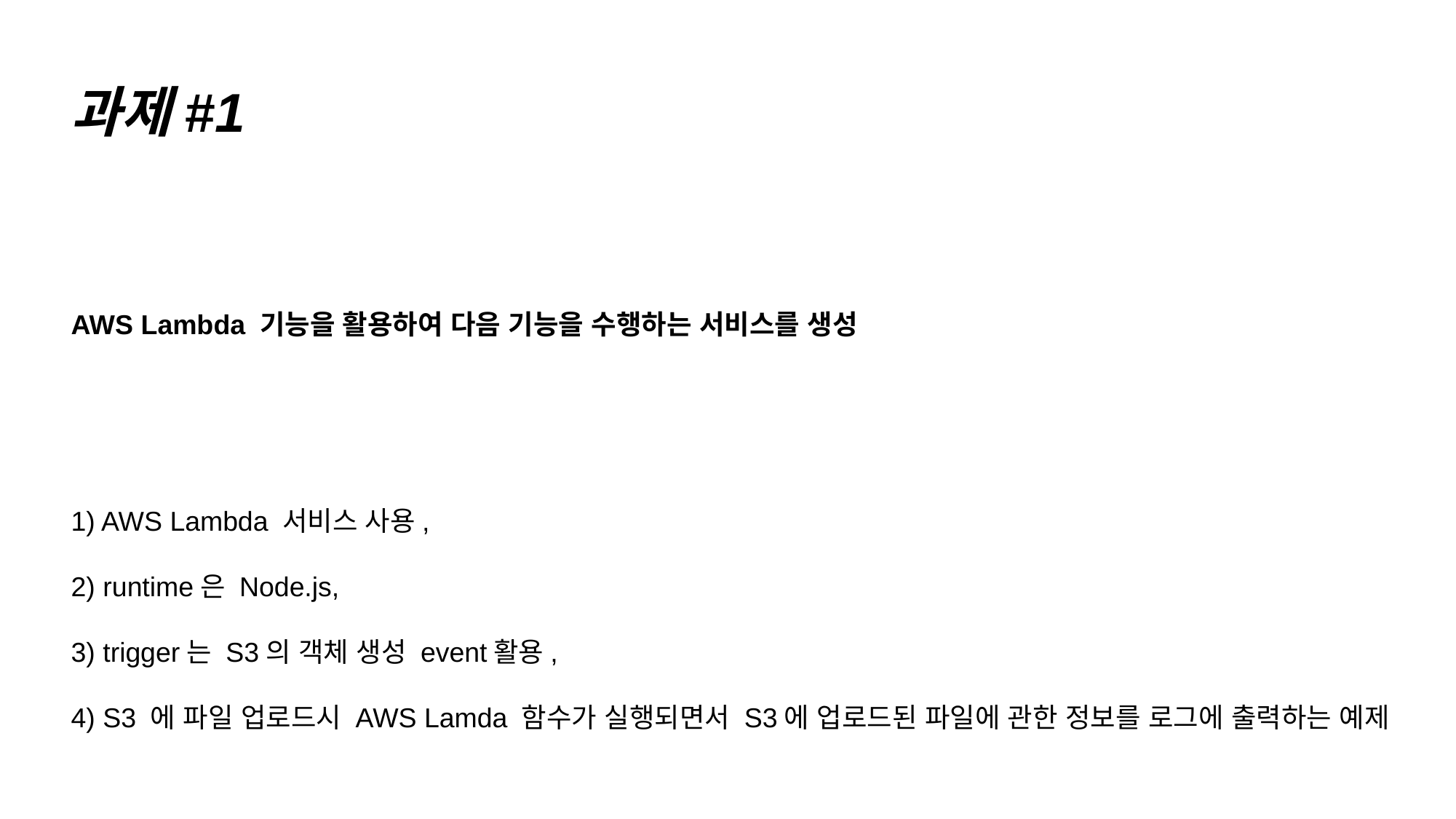

과제#1

AWS Lambda 기능을 활용하여 다음 기능을 수행하는 서비스를 생성

1) AWS Lambda 서비스 사용,

2) runtime은 Node.js,

3) trigger는 S3의 객체 생성 event활용,

4) S3 에 파일 업로드시 AWS Lamda 함수가 실행되면서 S3에 업로드된 파일에 관한 정보를 로그에 출력하는 예제